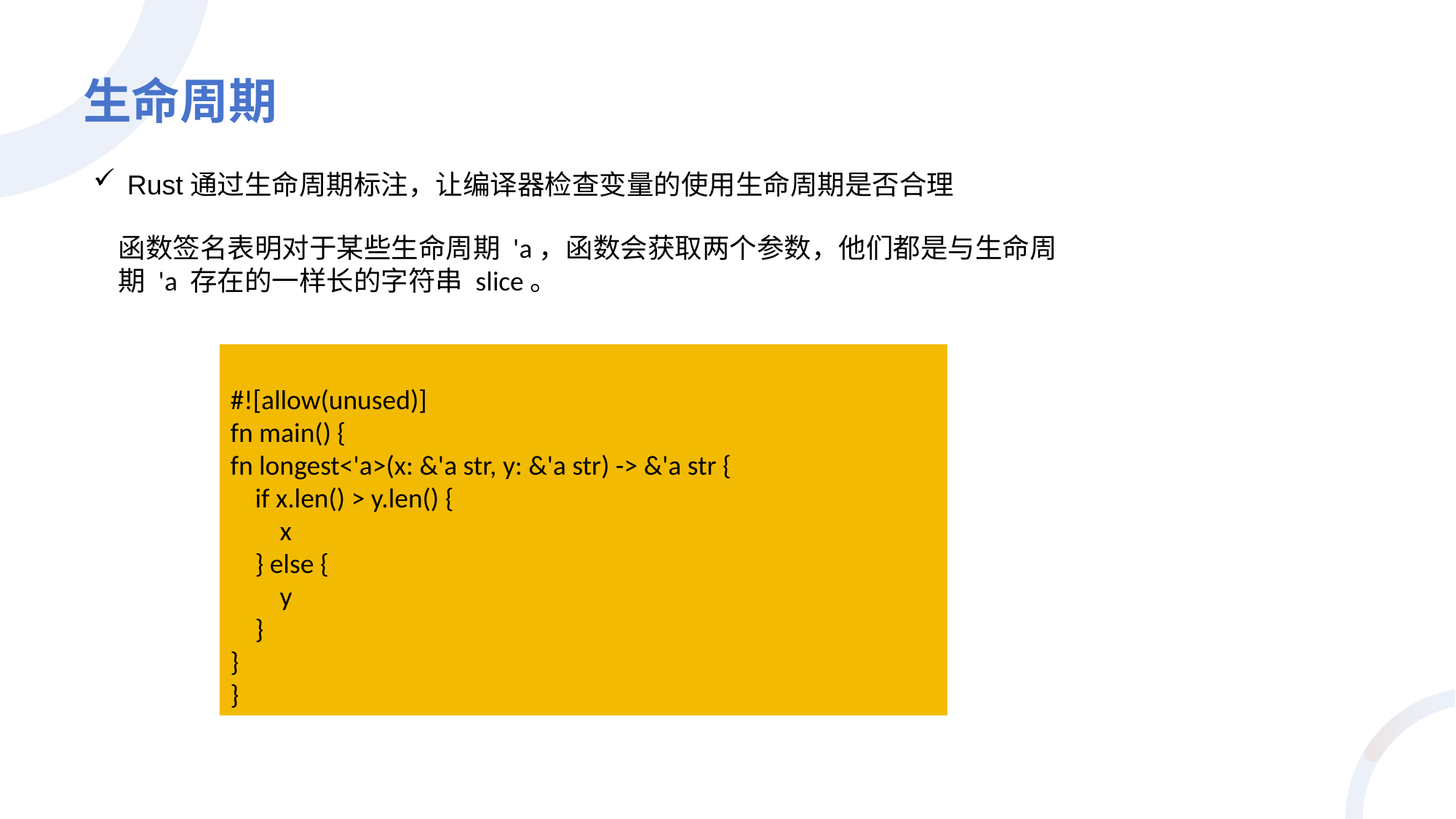

# 生命周期
Rust通过生命周期标注，让编译器检查变量的使用生命周期是否合理
函数签名表明对于某些生命周期 'a，函数会获取两个参数，他们都是与生命周期 'a 存在的一样长的字符串 slice。

#![allow(unused)]
fn main() {
fn longest<'a>(x: &'a str, y: &'a str) -> &'a str {
    if x.len() > y.len() {
        x
    } else {
        y
    }
}
}